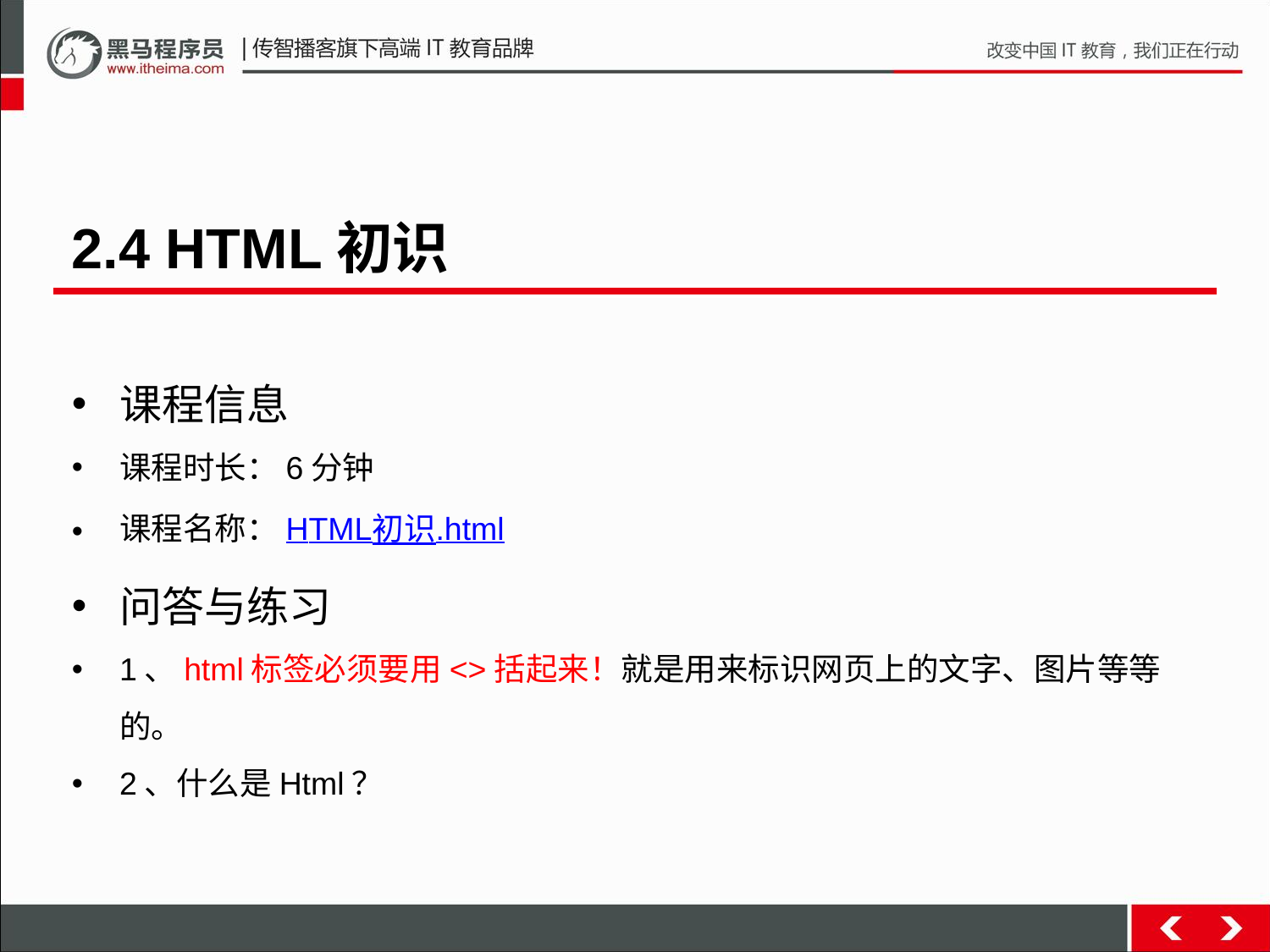

2.4 HTML初识
课程信息
课程时长：6分钟
课程名称：HTML初识.html
问答与练习
1、html标签必须要用<>括起来！就是用来标识网页上的文字、图片等等的。
2、什么是Html？